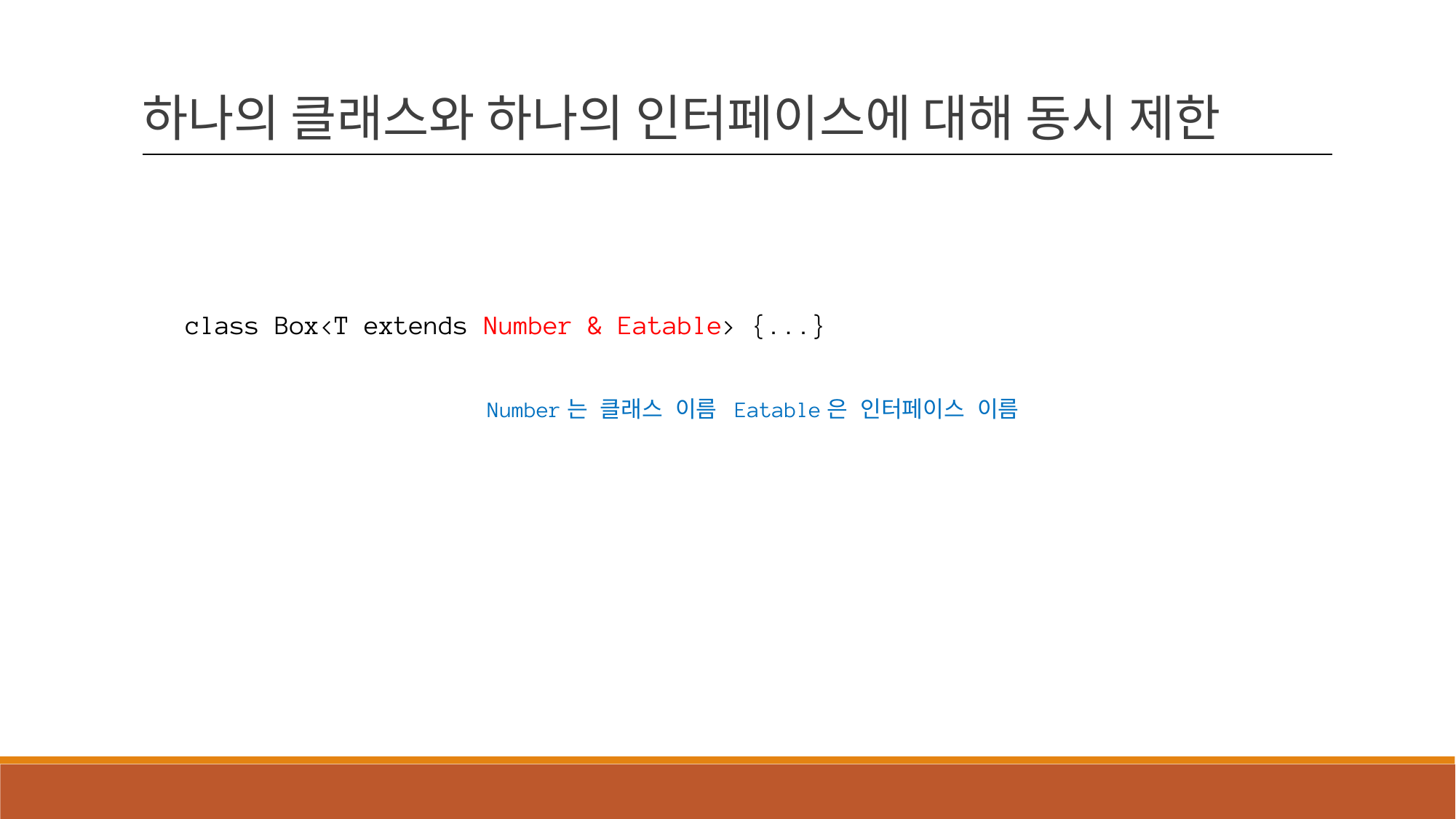

하나의 클래스와 하나의 인터페이스에 대해 동시 제한
class Box<T extends Number & Eatable> {...}
Number는 클래스 이름 Eatable은 인터페이스 이름